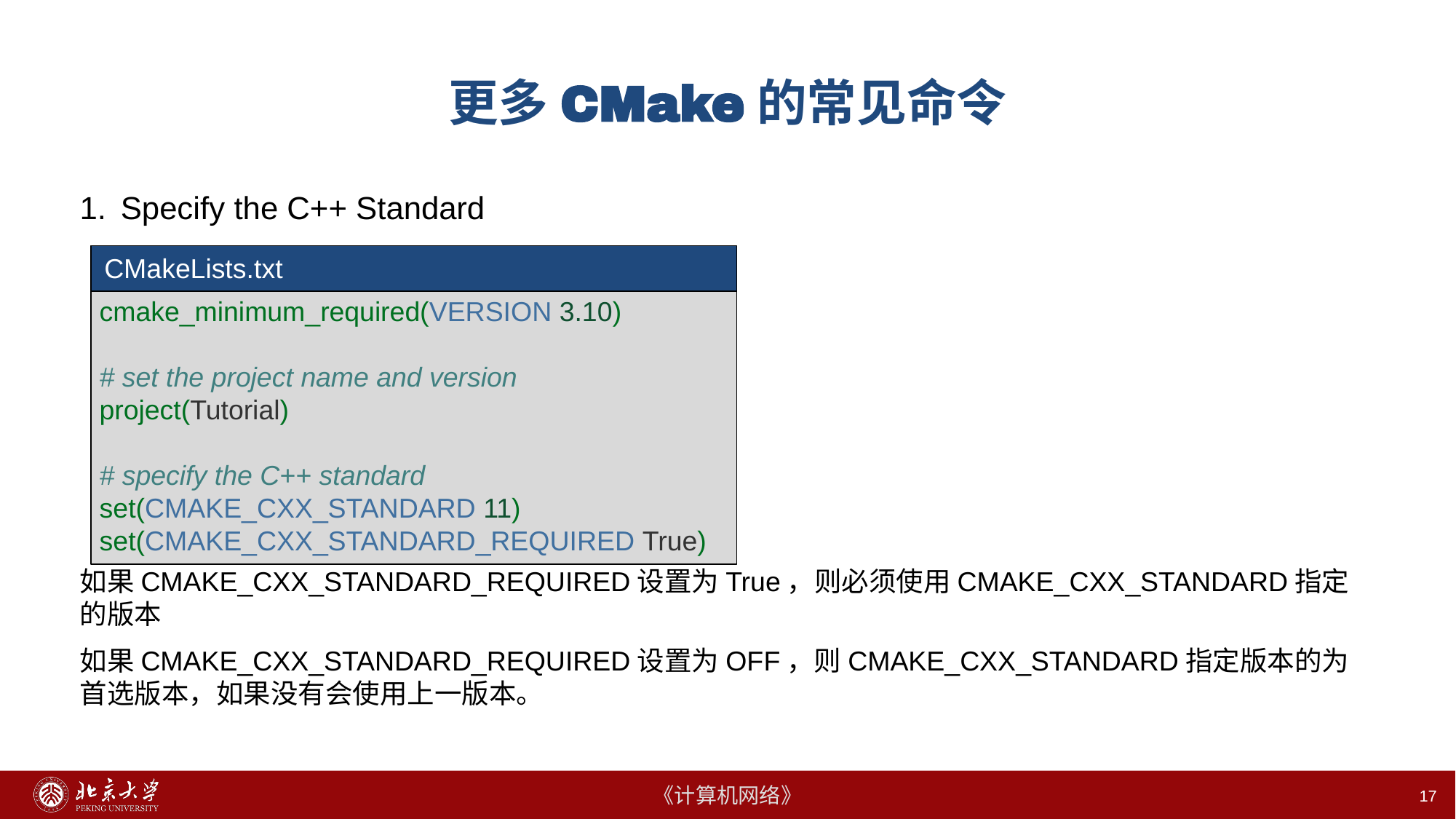

# 更多CMake的常见命令
Specify the C++ Standard

如果CMAKE_CXX_STANDARD_REQUIRED设置为True，则必须使用CMAKE_CXX_STANDARD指定的版本
如果CMAKE_CXX_STANDARD_REQUIRED设置为OFF，则CMAKE_CXX_STANDARD指定版本的为首选版本，如果没有会使用上一版本。

CMakeLists.txt
cmake_minimum_required(VERSION 3.10)

# set the project name and version
project(Tutorial)

# specify the C++ standard set(CMAKE_CXX_STANDARD 11) set(CMAKE_CXX_STANDARD_REQUIRED True)

17